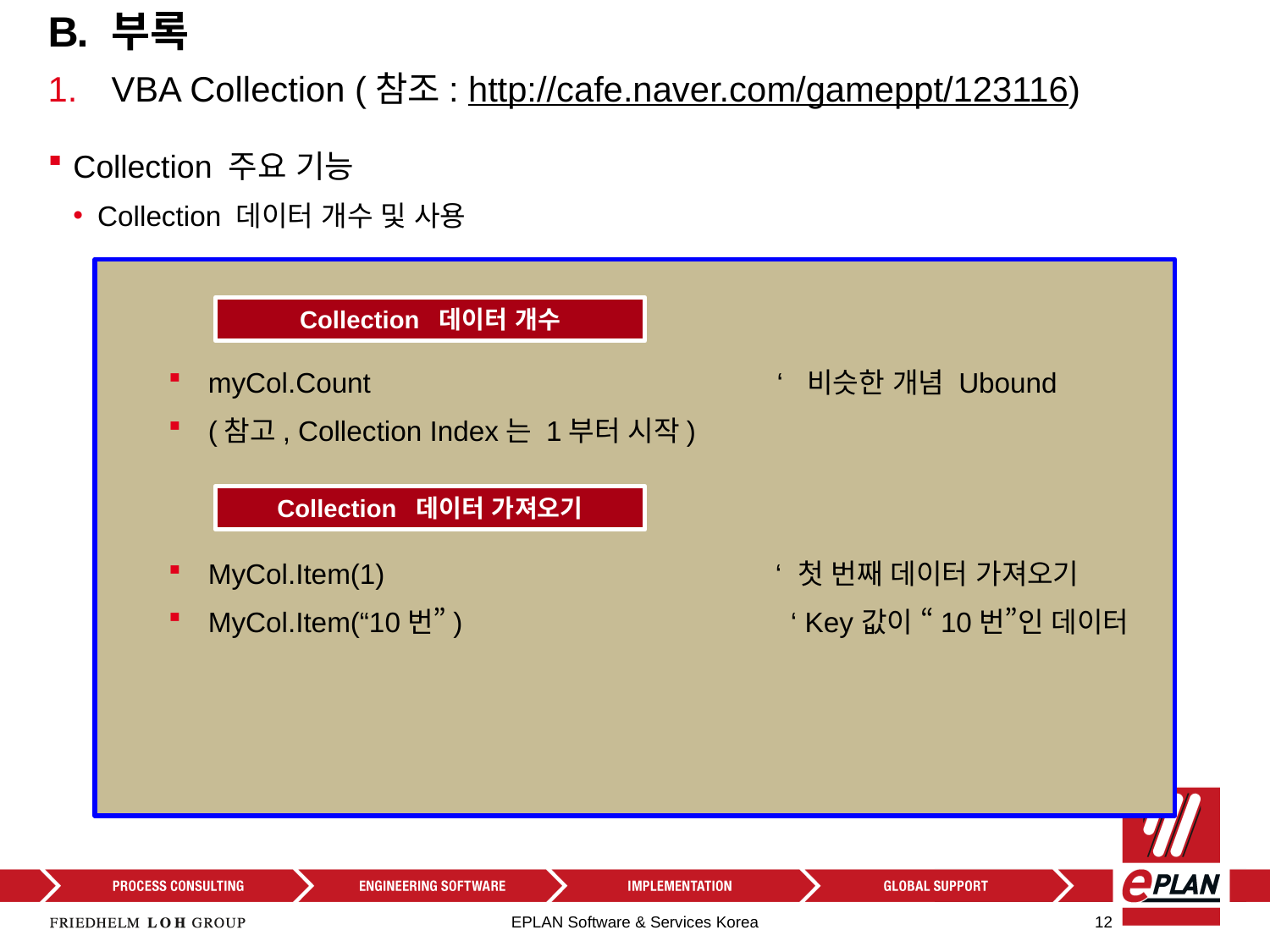

# 부록
VBA Collection (참조: http://cafe.naver.com/gameppt/123116)
Collection 주요 기능
Collection 데이터 개수 및 사용

myCol.Count                                                    ‘  비슷한 개념 Ubound
(참고, Collection Index는 1부터 시작)

MyCol.Item(1)                                                  ‘ 첫 번째 데이터 가져오기
MyCol.Item(“10번”)                                          ‘ Key값이 “10번”인 데이터

Collection  데이터 개수
Collection  데이터 가져오기
EPLAN Software & Services Korea
12